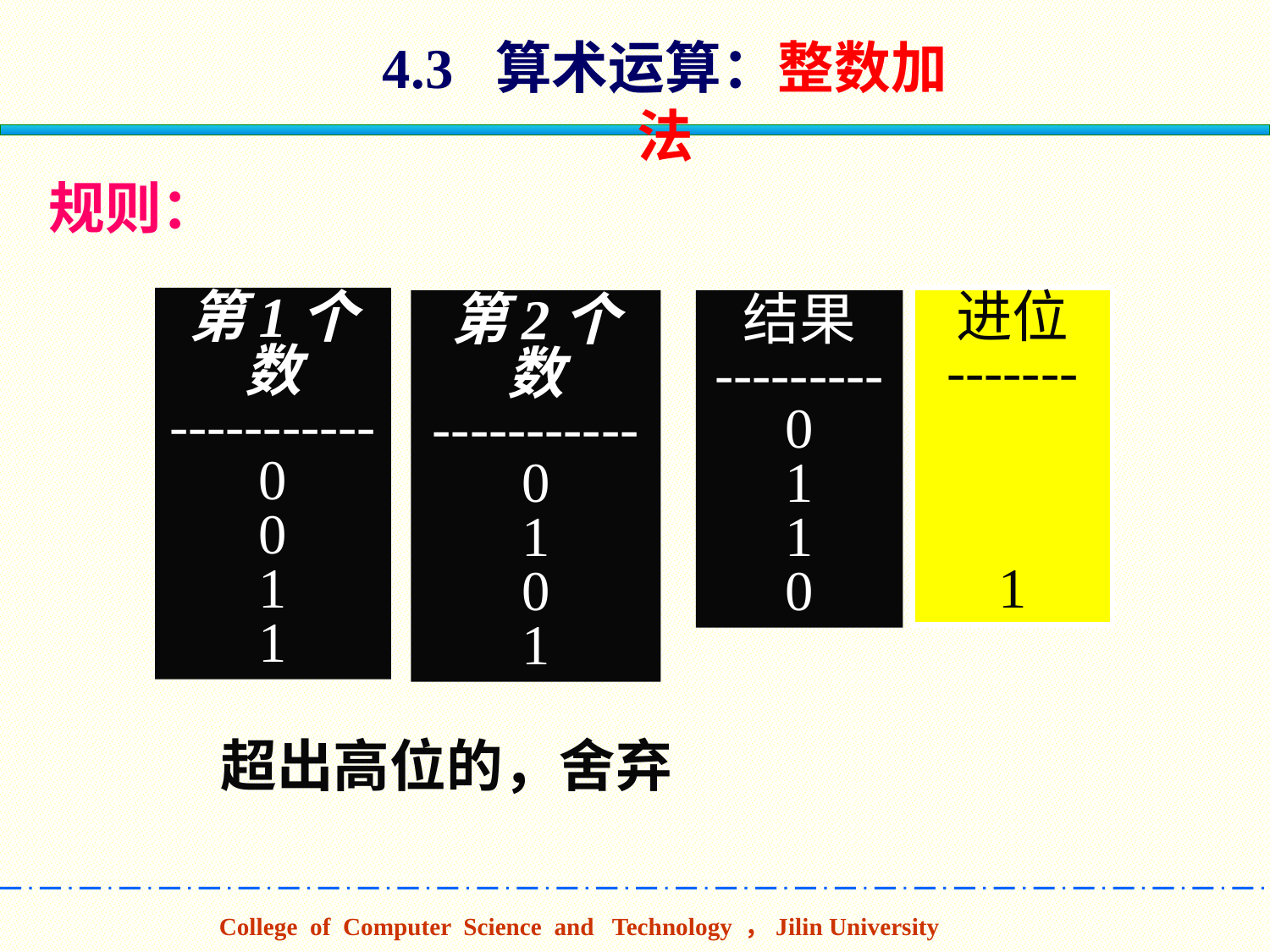

4.3  算术运算：整数加法
规则：
第1个数
-----------
0
0
1
1
进位
-------

1
结果
---------
0
1
1
0
第2个数
-----------
0
1
0
1
超出高位的，舍弃